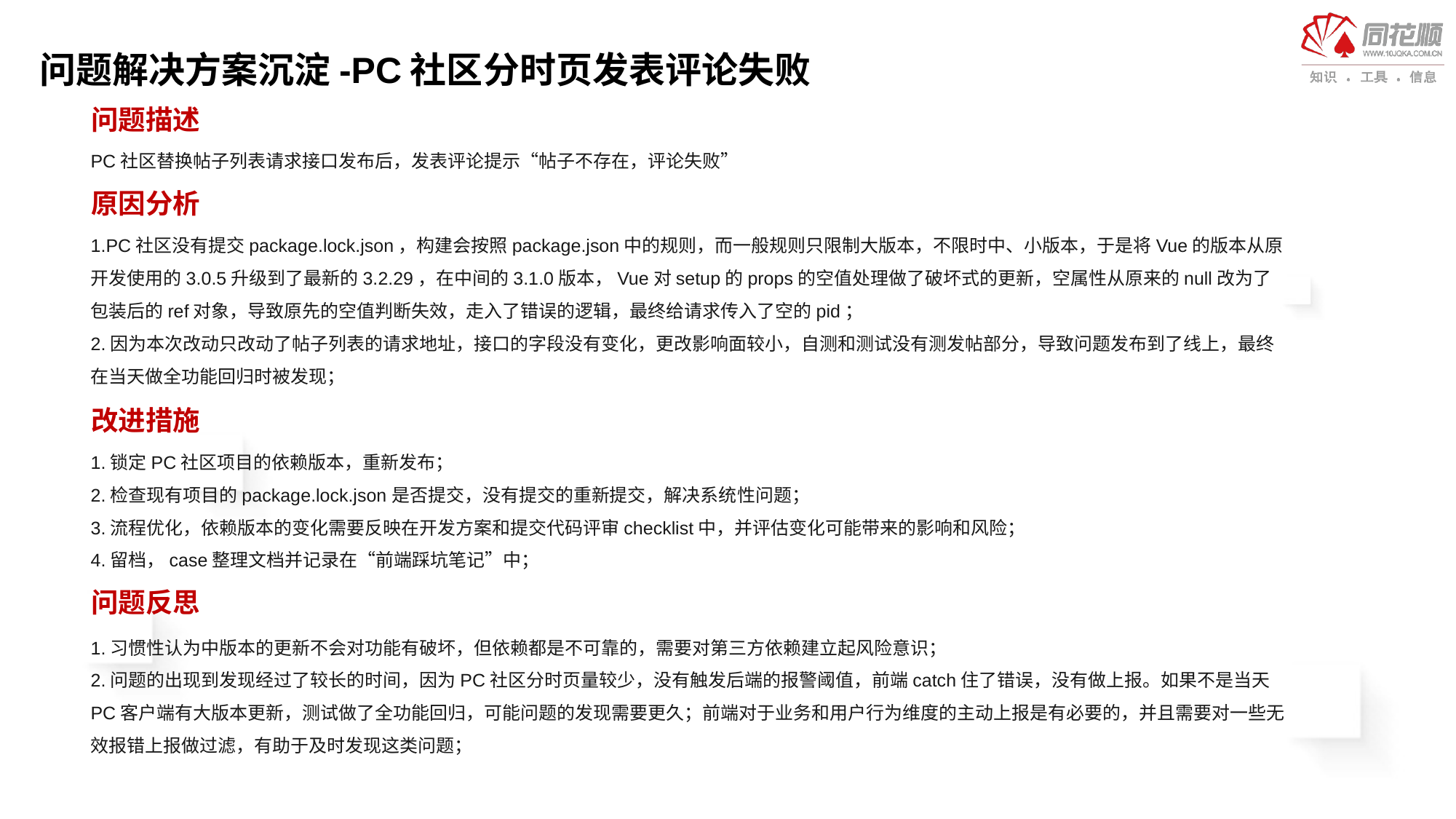

问题解决方案沉淀-PC社区分时页发表评论失败
问题描述
PC社区替换帖子列表请求接口发布后，发表评论提示“帖子不存在，评论失败”
原因分析
1.PC社区没有提交package.lock.json，构建会按照package.json中的规则，而一般规则只限制大版本，不限时中、小版本，于是将Vue的版本从原开发使用的3.0.5升级到了最新的3.2.29，在中间的3.1.0版本，Vue对setup的props的空值处理做了破坏式的更新，空属性从原来的null改为了包装后的ref对象，导致原先的空值判断失效，走入了错误的逻辑，最终给请求传入了空的pid；
2.因为本次改动只改动了帖子列表的请求地址，接口的字段没有变化，更改影响面较小，自测和测试没有测发帖部分，导致问题发布到了线上，最终在当天做全功能回归时被发现；
改进措施
1.锁定PC社区项目的依赖版本，重新发布；
2.检查现有项目的package.lock.json是否提交，没有提交的重新提交，解决系统性问题；
3.流程优化，依赖版本的变化需要反映在开发方案和提交代码评审checklist中，并评估变化可能带来的影响和风险；
4.留档，case整理文档并记录在“前端踩坑笔记”中；
问题反思
1.习惯性认为中版本的更新不会对功能有破坏，但依赖都是不可靠的，需要对第三方依赖建立起风险意识；
2.问题的出现到发现经过了较长的时间，因为PC社区分时页量较少，没有触发后端的报警阈值，前端catch住了错误，没有做上报。如果不是当天PC客户端有大版本更新，测试做了全功能回归，可能问题的发现需要更久；前端对于业务和用户行为维度的主动上报是有必要的，并且需要对一些无效报错上报做过滤，有助于及时发现这类问题；